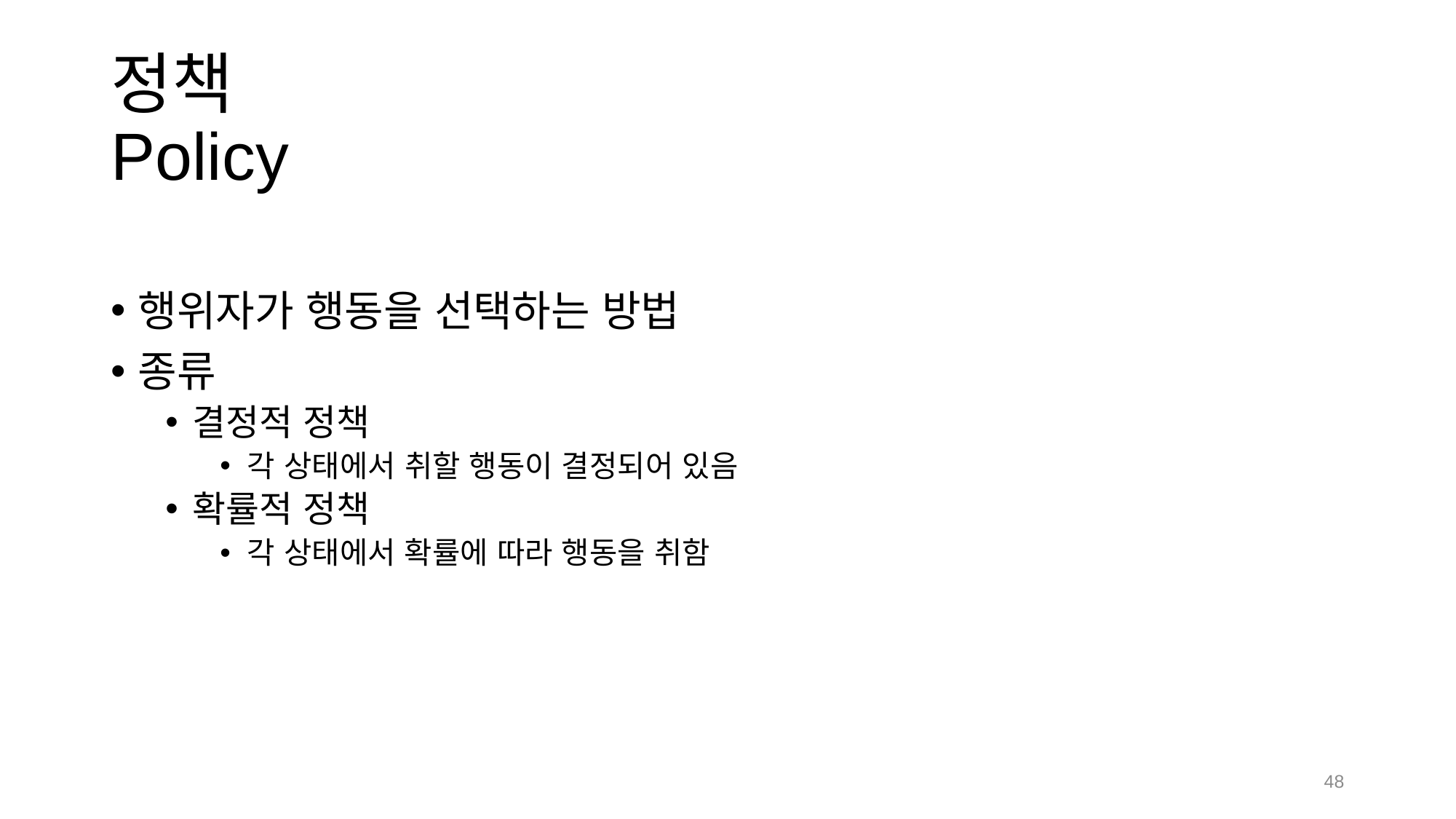

# 정책 Policy

행위자가 행동을 선택하는 방법
종류
결정적 정책
각 상태에서 취할 행동이 결정되어 있음
확률적 정책
각 상태에서 확률에 따라 행동을 취함
48